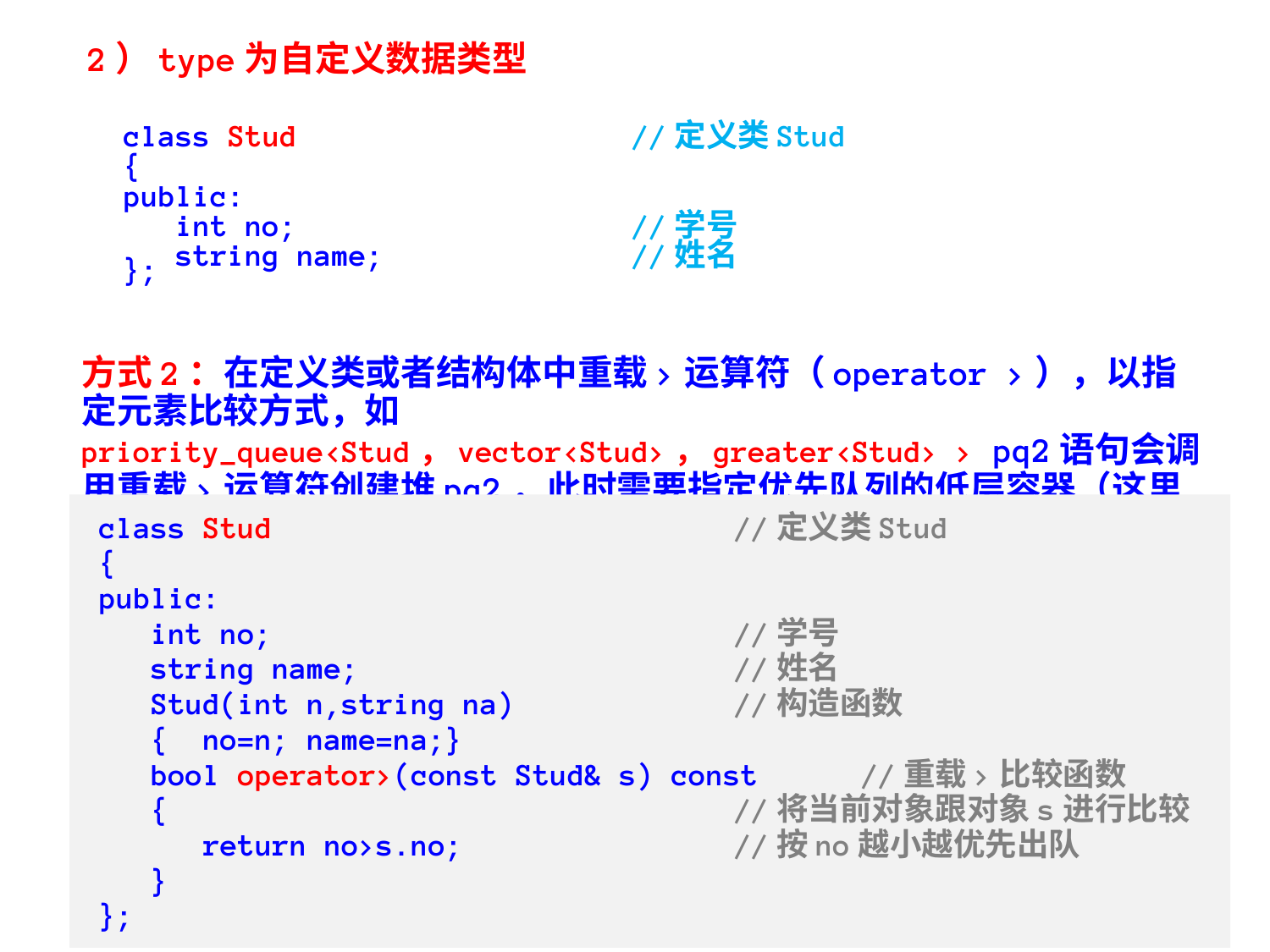

2）type为自定义数据类型
class Stud			//定义类Stud
{
public:
   int no;			//学号
   string name;		//姓名
};
方式2：在定义类或者结构体中重载>运算符（operator >），以指定元素比较方式，如priority_queue<Stud，vector<Stud>，greater<Stud> > pq2语句会调用重载>运算符创建堆pq2，此时需要指定优先队列的低层容器（这里为vector，也可以是deque）。
class Stud				//定义类Stud
{
public:
   int no;				//学号
   string name;			//姓名
   Stud(int n,string na)		//构造函数
   {  no=n; name=na;}
   bool operator>(const Stud& s) const	//重载>比较函数
   {					//将当前对象跟对象s进行比较
      return no>s.no;  		//按no越小越优先出队
   }
};
85/87